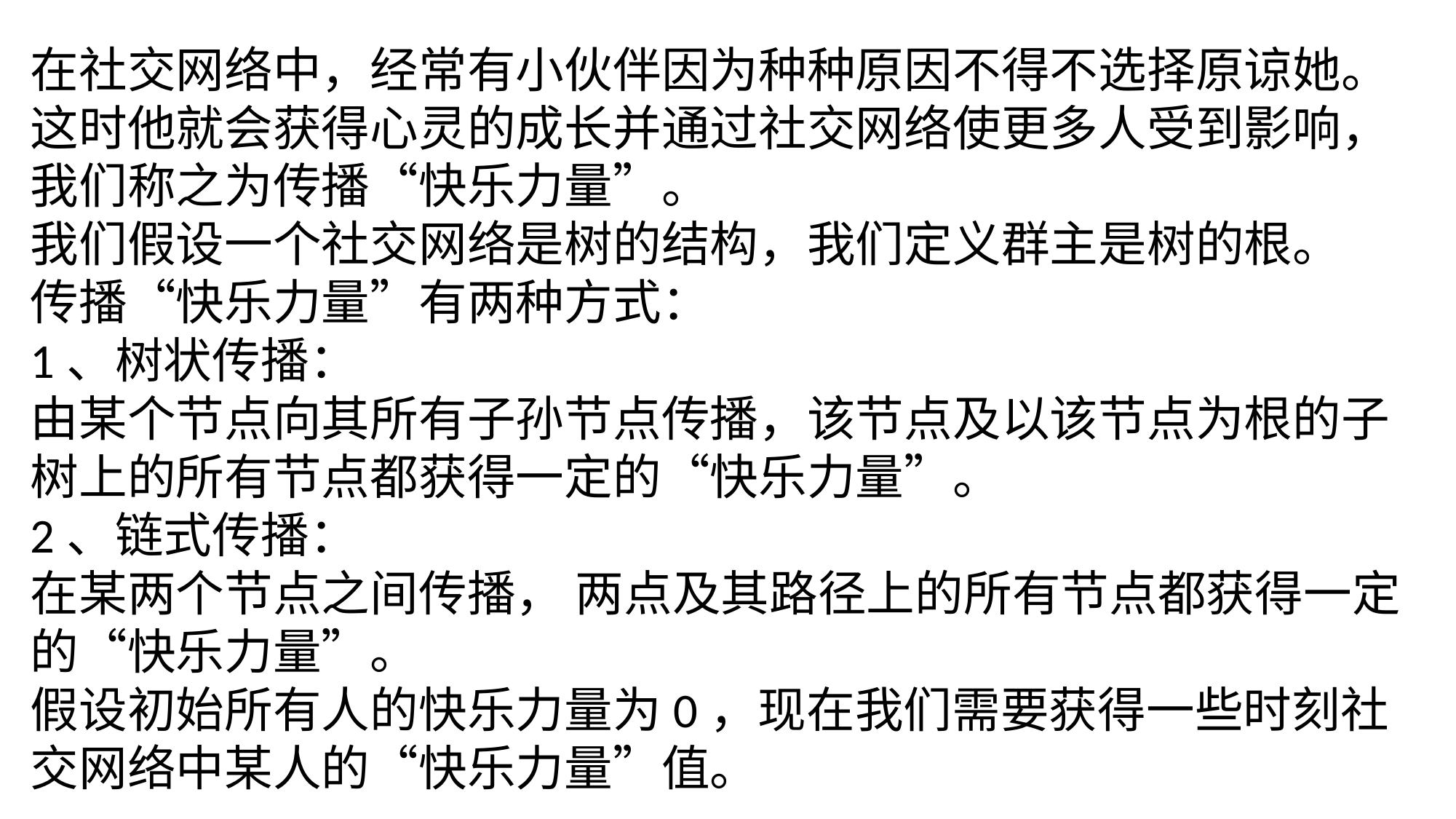

在社交网络中，经常有小伙伴因为种种原因不得不选择原谅她。这时他就会获得心灵的成长并通过社交网络使更多人受到影响，我们称之为传播“快乐力量”。
我们假设一个社交网络是树的结构，我们定义群主是树的根。
传播“快乐力量”有两种方式：
1、树状传播：
由某个节点向其所有子孙节点传播，该节点及以该节点为根的子树上的所有节点都获得一定的“快乐力量”。
2、链式传播：
在某两个节点之间传播， 两点及其路径上的所有节点都获得一定的“快乐力量”。
假设初始所有人的快乐力量为0，现在我们需要获得一些时刻社交网络中某人的“快乐力量”值。